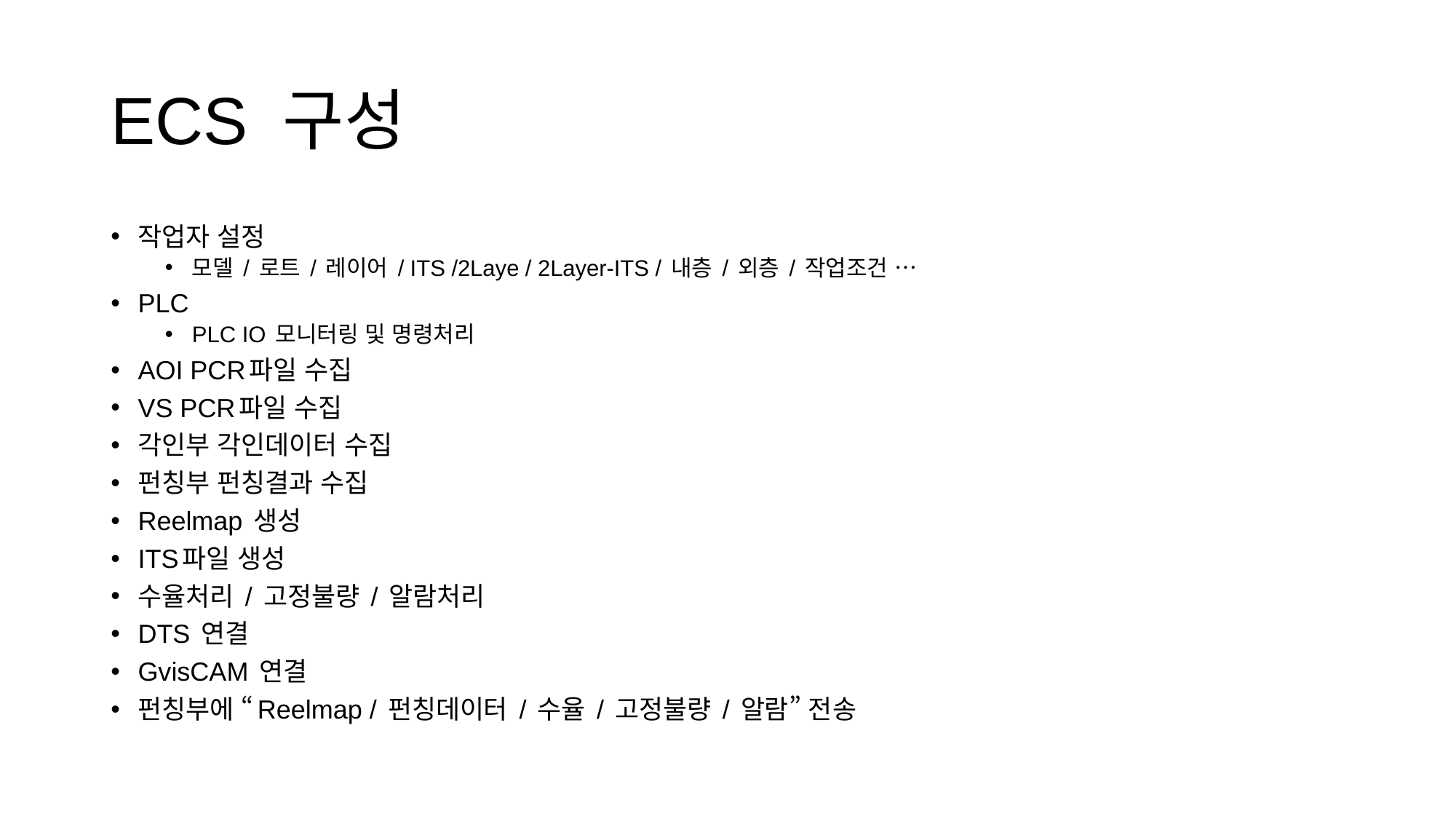

# ECS 구성
작업자 설정
모델 / 로트 / 레이어 / ITS /2Laye / 2Layer-ITS / 내층 / 외층 / 작업조건 …
PLC
PLC IO 모니터링 및 명령처리
AOI PCR파일 수집
VS PCR파일 수집
각인부 각인데이터 수집
펀칭부 펀칭결과 수집
Reelmap 생성
ITS파일 생성
수율처리 / 고정불량 / 알람처리
DTS 연결
GvisCAM 연결
펀칭부에 “Reelmap / 펀칭데이터 / 수율 / 고정불량 / 알람” 전송